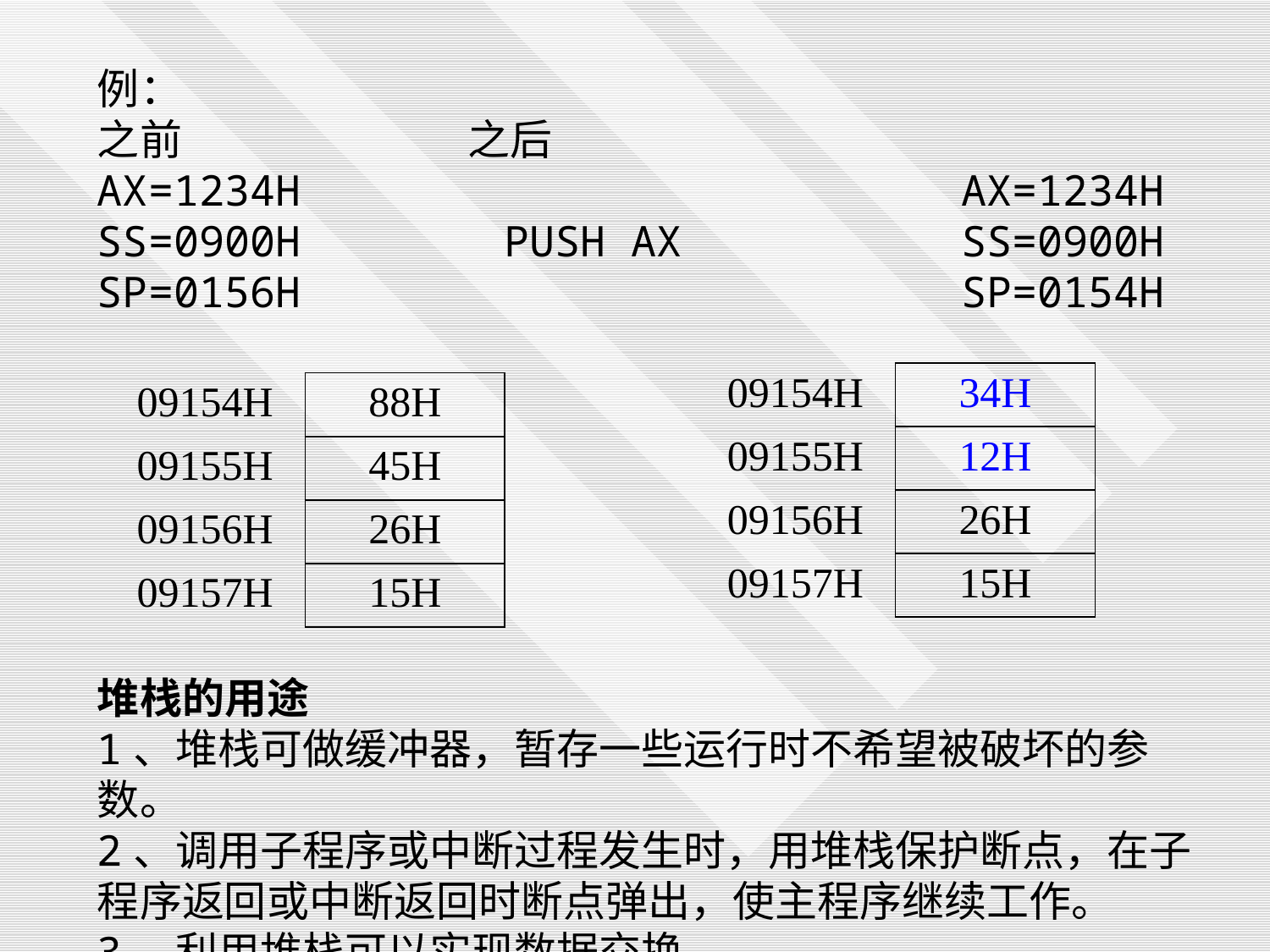

例：
之前                              之后
AX=1234H                          AX=1234H
SS=0900H        PUSH AX           SS=0900H
SP=0156H                          SP=0154H

堆栈的用途
1、堆栈可做缓冲器，暂存一些运行时不希望被破坏的参数。
2、调用子程序或中断过程发生时，用堆栈保护断点，在子程序返回或中断返回时断点弹出，使主程序继续工作。
3、利用堆栈可以实现数据交换。
| 09154H | 34H |
| --- | --- |
| 09155H | 12H |
| 09156H | 26H |
| 09157H | 15H |
| 09154H | 88H |
| --- | --- |
| 09155H | 45H |
| 09156H | 26H |
| 09157H | 15H |